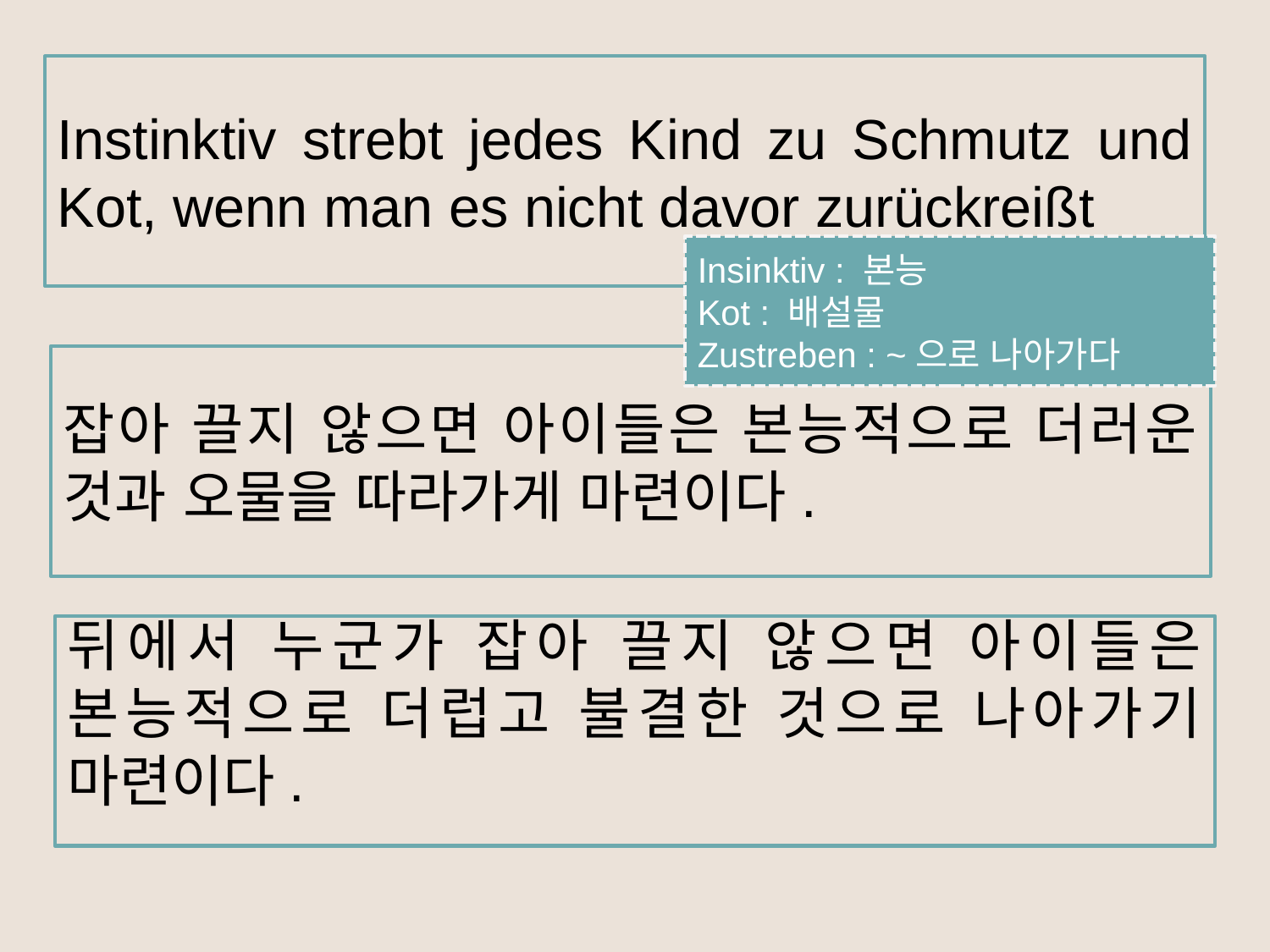

Instinktiv strebt jedes Kind zu Schmutz und Kot, wenn man es nicht davor zurückreißt
Insinktiv : 본능
Kot : 배설물
Zustreben : ~으로 나아가다
잡아 끌지 않으면 아이들은 본능적으로 더러운 것과 오물을 따라가게 마련이다.
뒤에서 누군가 잡아 끌지 않으면 아이들은 본능적으로 더럽고 불결한 것으로 나아가기 마련이다.